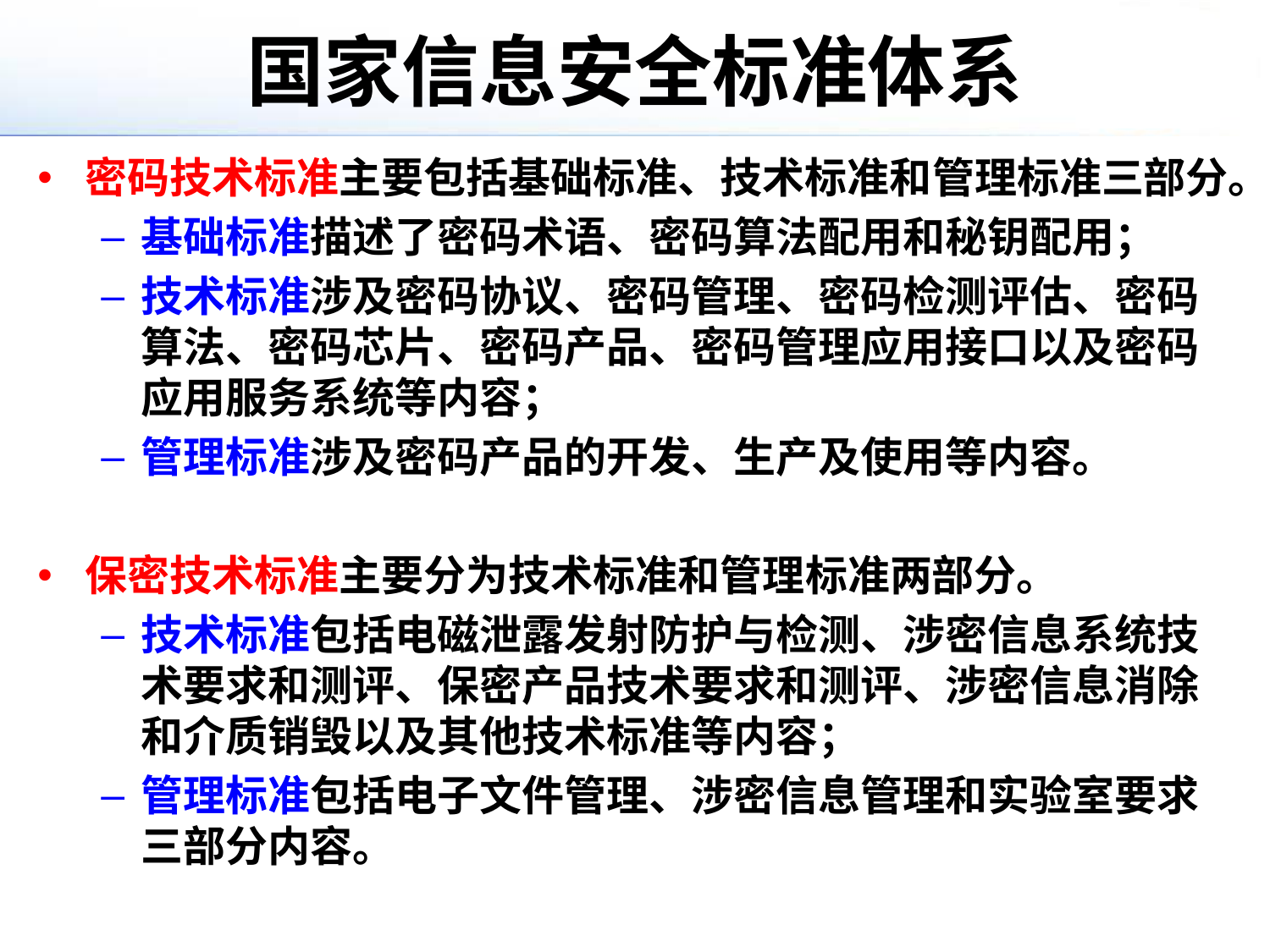

# 国家信息安全标准体系
密码技术标准主要包括基础标准、技术标准和管理标准三部分。
基础标准描述了密码术语、密码算法配用和秘钥配用；
技术标准涉及密码协议、密码管理、密码检测评估、密码算法、密码芯片、密码产品、密码管理应用接口以及密码应用服务系统等内容；
管理标准涉及密码产品的开发、生产及使用等内容。

保密技术标准主要分为技术标准和管理标准两部分。
技术标准包括电磁泄露发射防护与检测、涉密信息系统技术要求和测评、保密产品技术要求和测评、涉密信息消除和介质销毁以及其他技术标准等内容；
管理标准包括电子文件管理、涉密信息管理和实验室要求三部分内容。